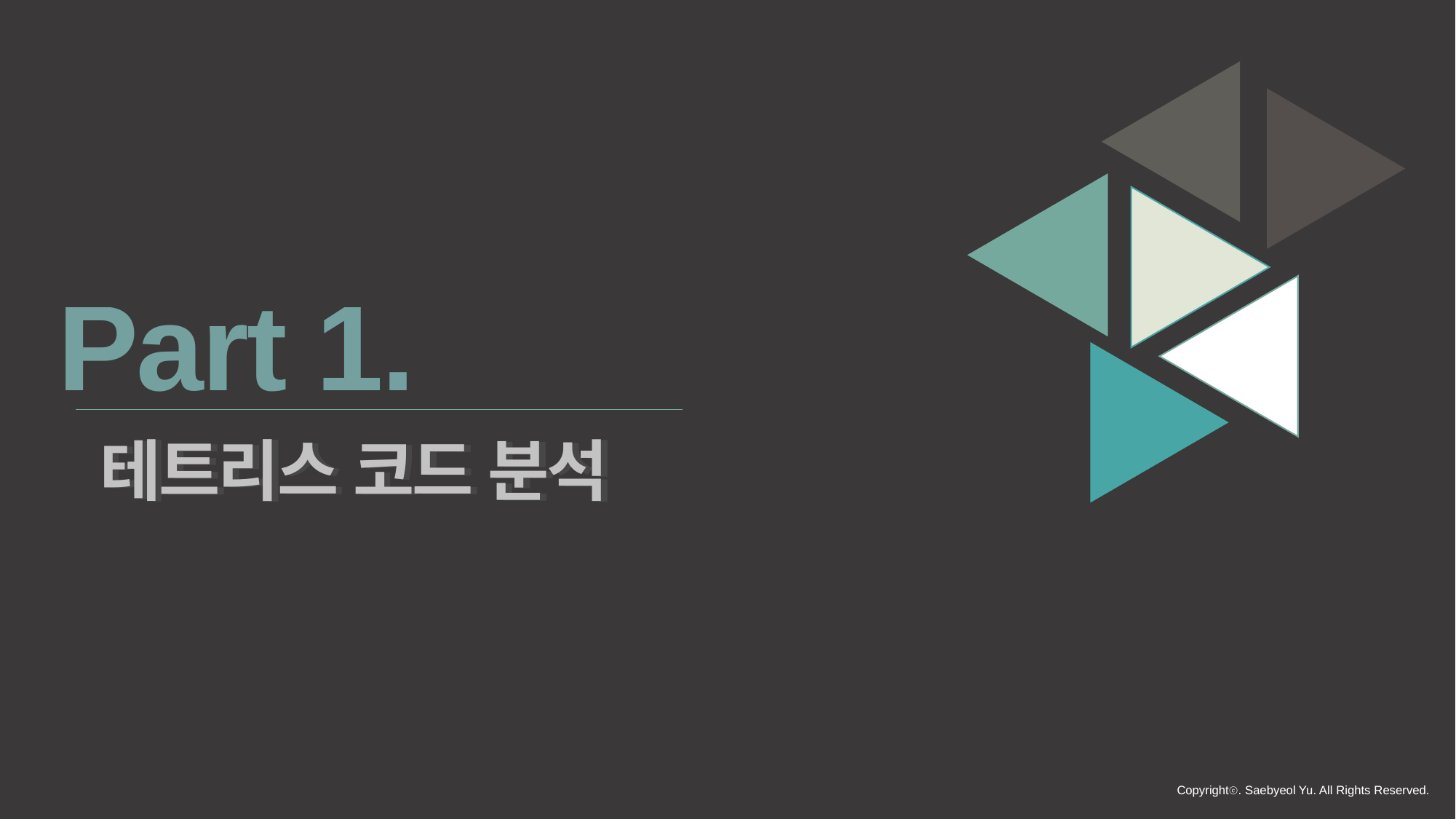

Part 1.
테트리스 코드 분석
테트리스 코드 분석
Copyrightⓒ. Saebyeol Yu. All Rights Reserved.